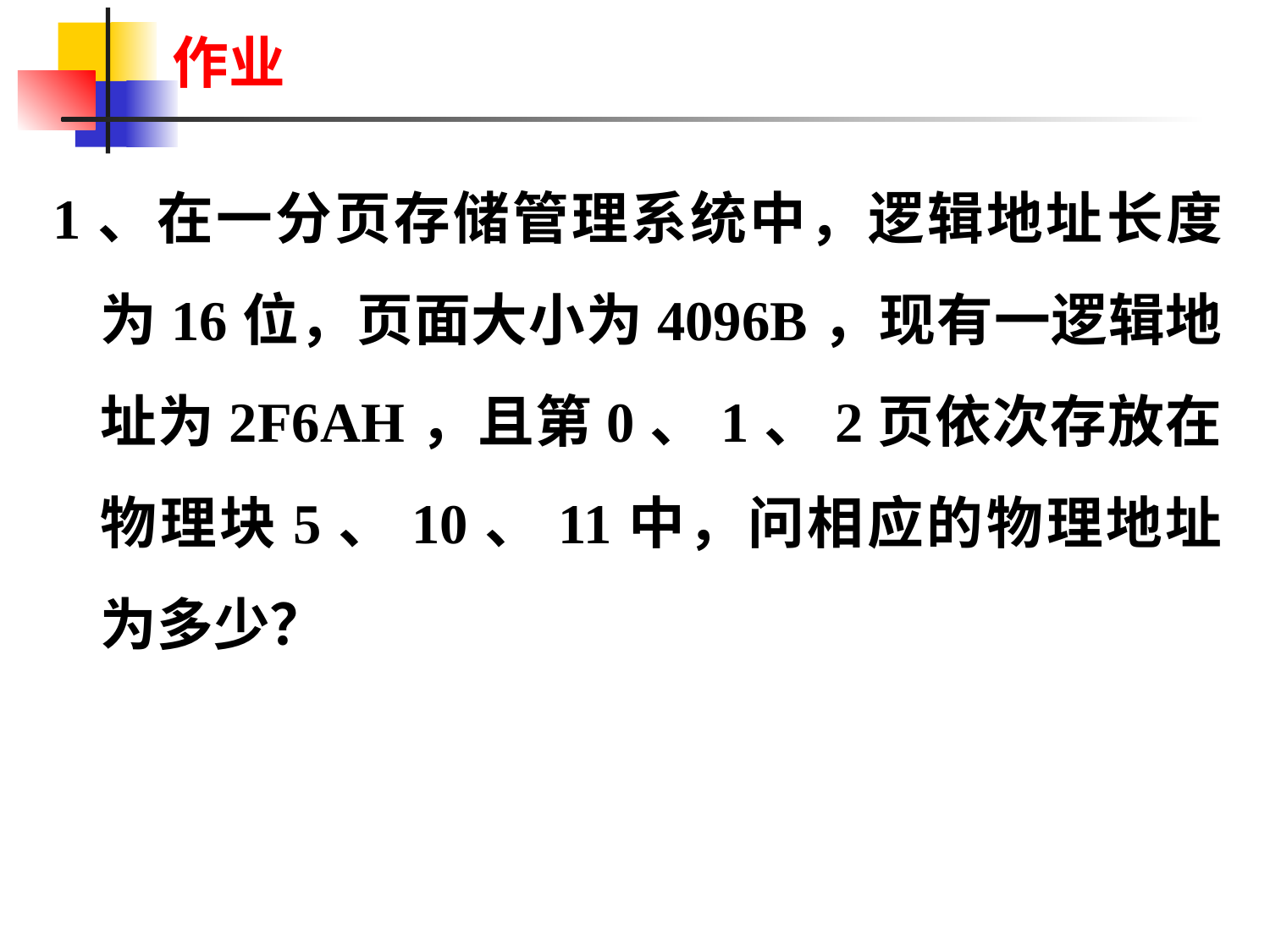

# 作业
1、在一分页存储管理系统中，逻辑地址长度为16位，页面大小为4096B，现有一逻辑地址为2F6AH，且第0、1、2页依次存放在物理块5、10、11中，问相应的物理地址为多少？